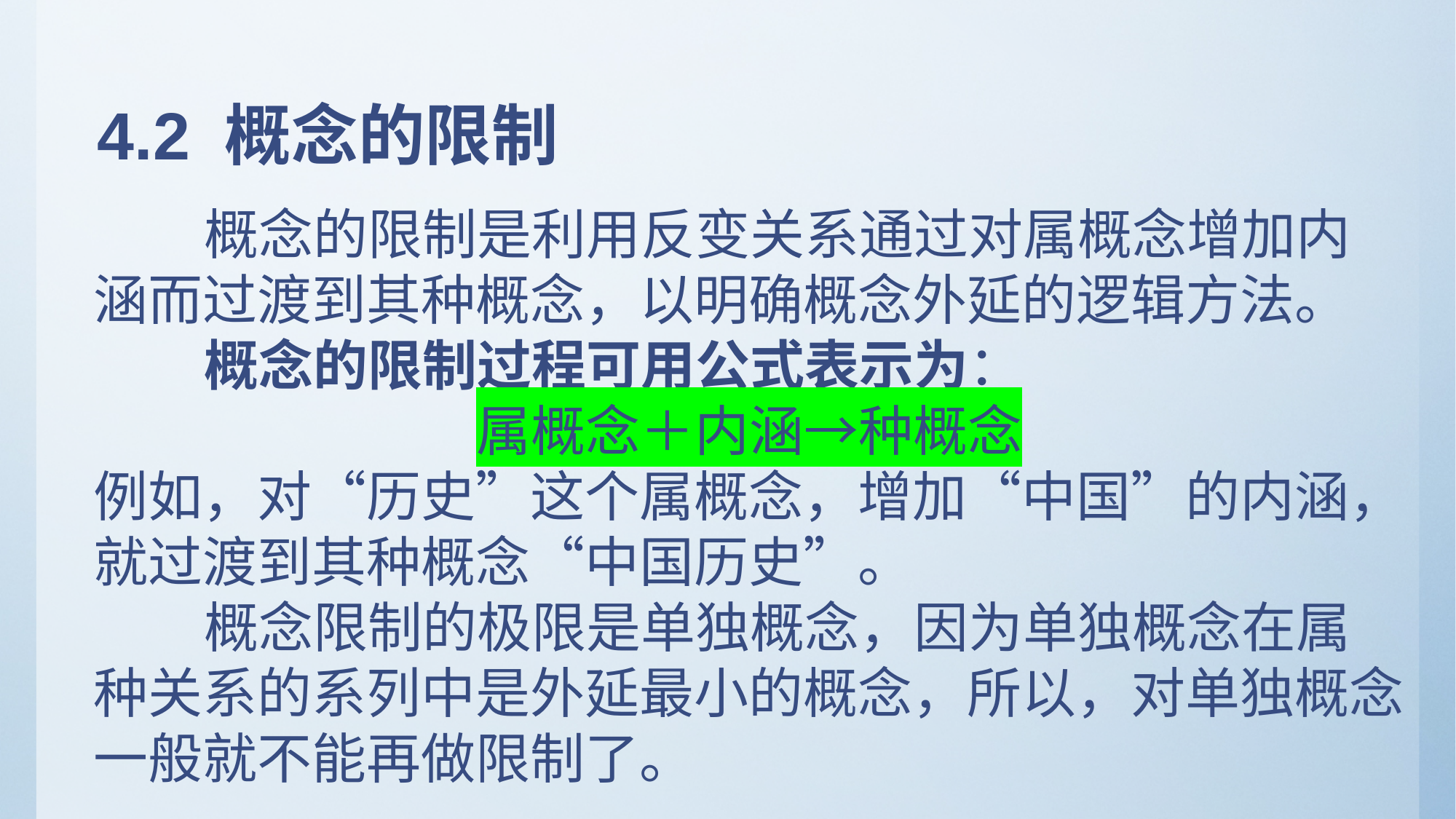

# 4.2 概念的限制
        概念的限制是利用反变关系通过对属概念增加内涵而过渡到其种概念，以明确概念外延的逻辑方法。
        概念的限制过程可用公式表示为：
属概念＋内涵→种概念
例如，对“历史”这个属概念，增加“中国”的内涵，就过渡到其种概念“中国历史”。
        概念限制的极限是单独概念，因为单独概念在属种关系的系列中是外延最小的概念，所以，对单独概念一般就不能再做限制了。